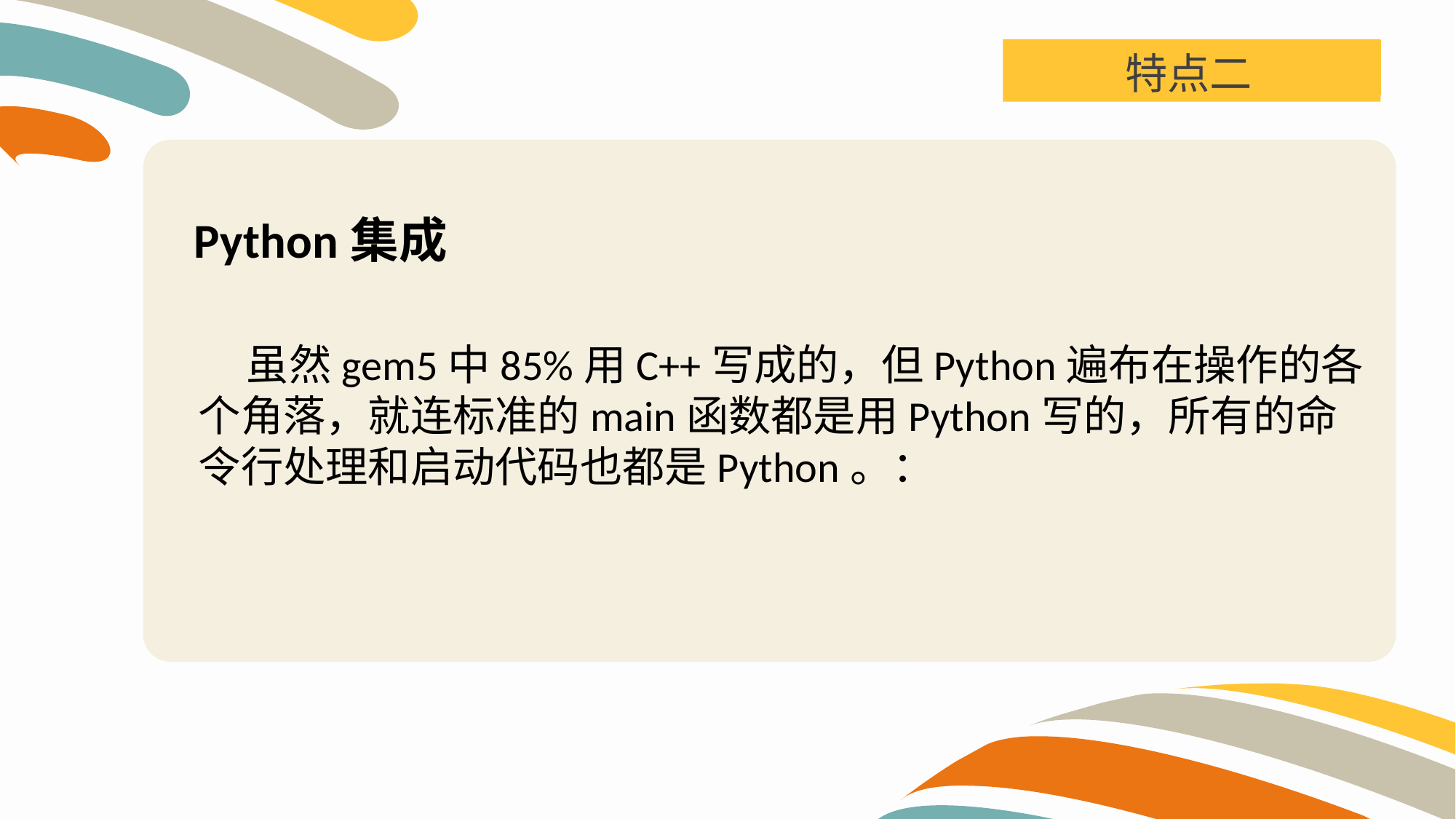

特点二

Python集成
    虽然gem5中85%用C++写成的，但Python遍布在操作的各个角落，就连标准的main函数都是用Python写的，所有的命令行处理和启动代码也都是Python。：